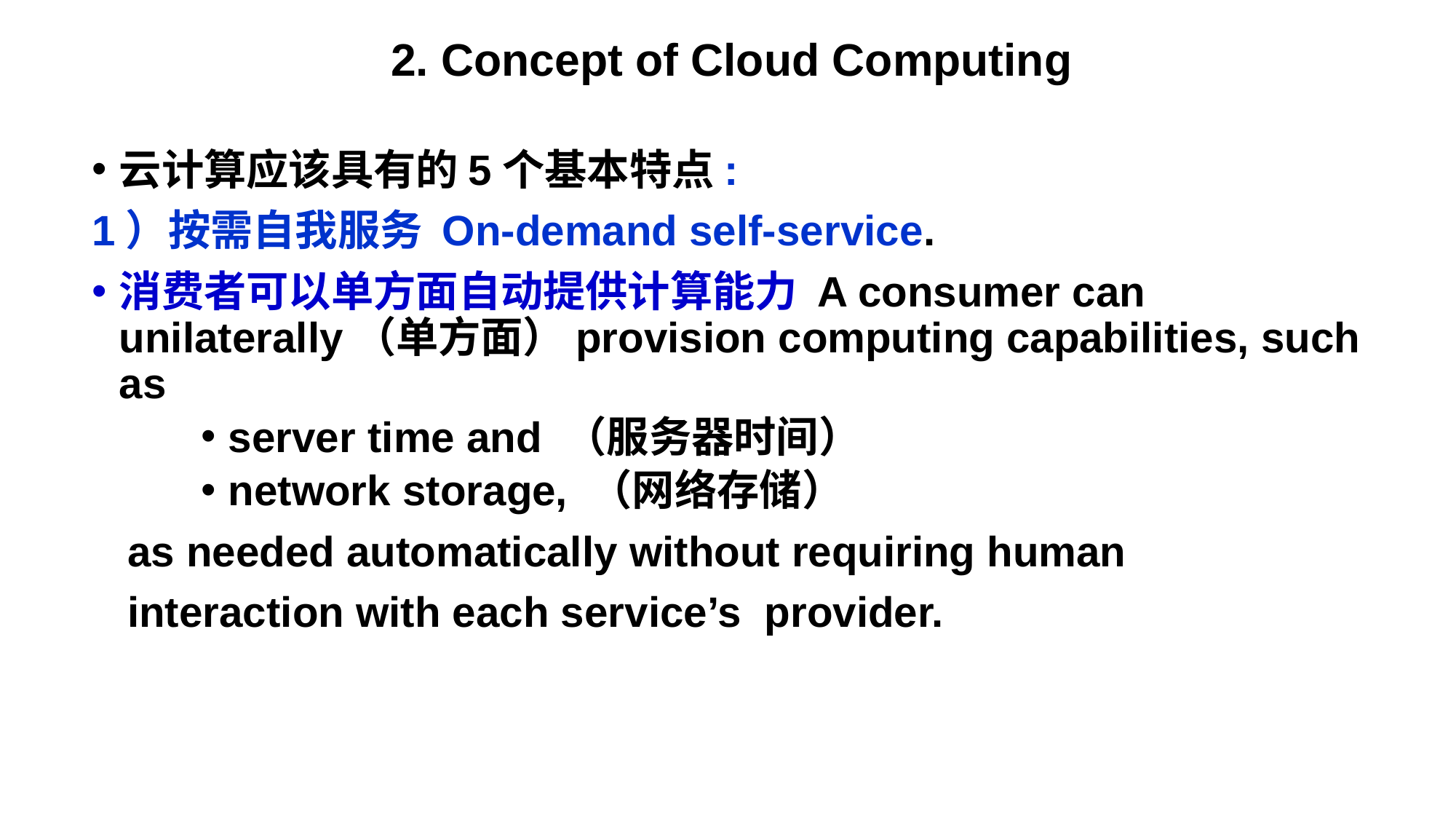

2. Concept of Cloud Computing
云计算应该具有的5个基本特点:
1）按需自我服务 On-demand self-service.
消费者可以单方面自动提供计算能力 A consumer can   unilaterally（单方面）provision computing capabilities, such as
server time and （服务器时间）
network storage, （网络存储）
   as needed automatically without requiring human
   interaction with each service’s  provider.